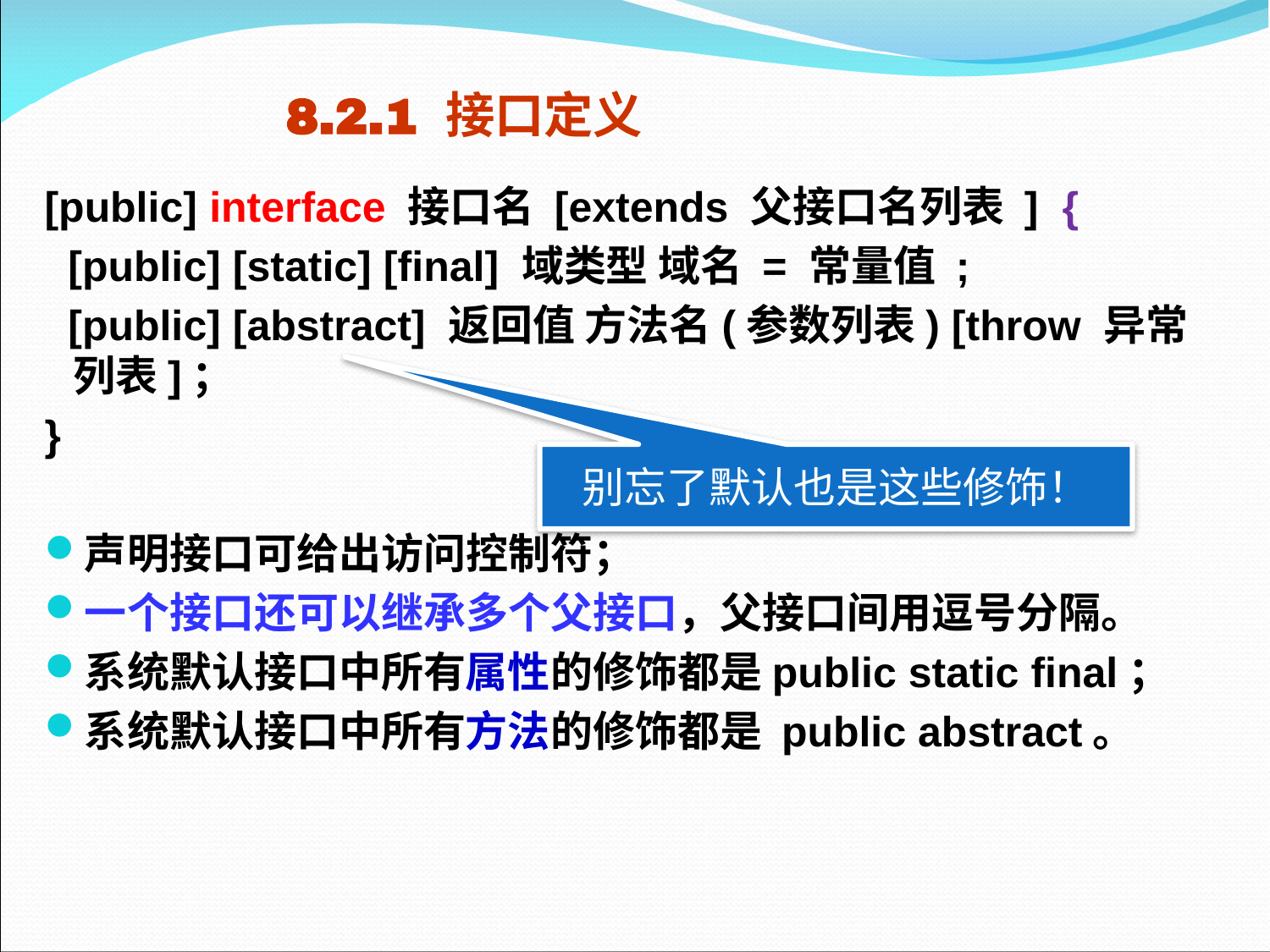

# 8.2.1 接口定义
[public] interface 接口名 [extends 父接口名列表 ]  {
  [public] [static] [final] 域类型 域名 = 常量值 ;
  [public] [abstract] 返回值 方法名(参数列表) [throw 异常列表]；
}

声明接口可给出访问控制符；
一个接口还可以继承多个父接口，父接口间用逗号分隔。
系统默认接口中所有属性的修饰都是public static final；
系统默认接口中所有方法的修饰都是 public abstract。
别忘了默认也是这些修饰！